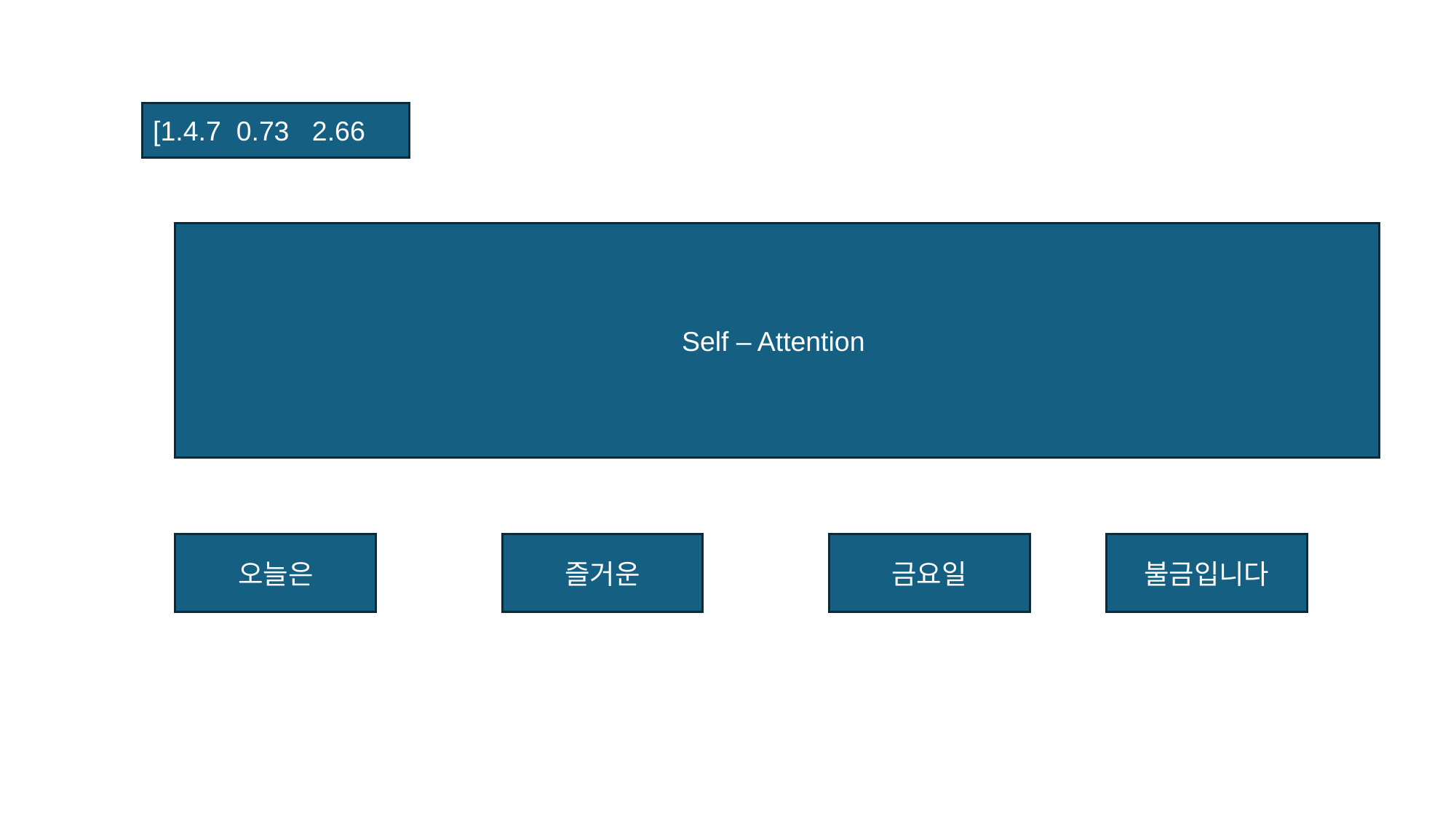

[1.4.7  0.73   2.66
Self – Attention
오늘은
즐거운
금요일
불금입니다